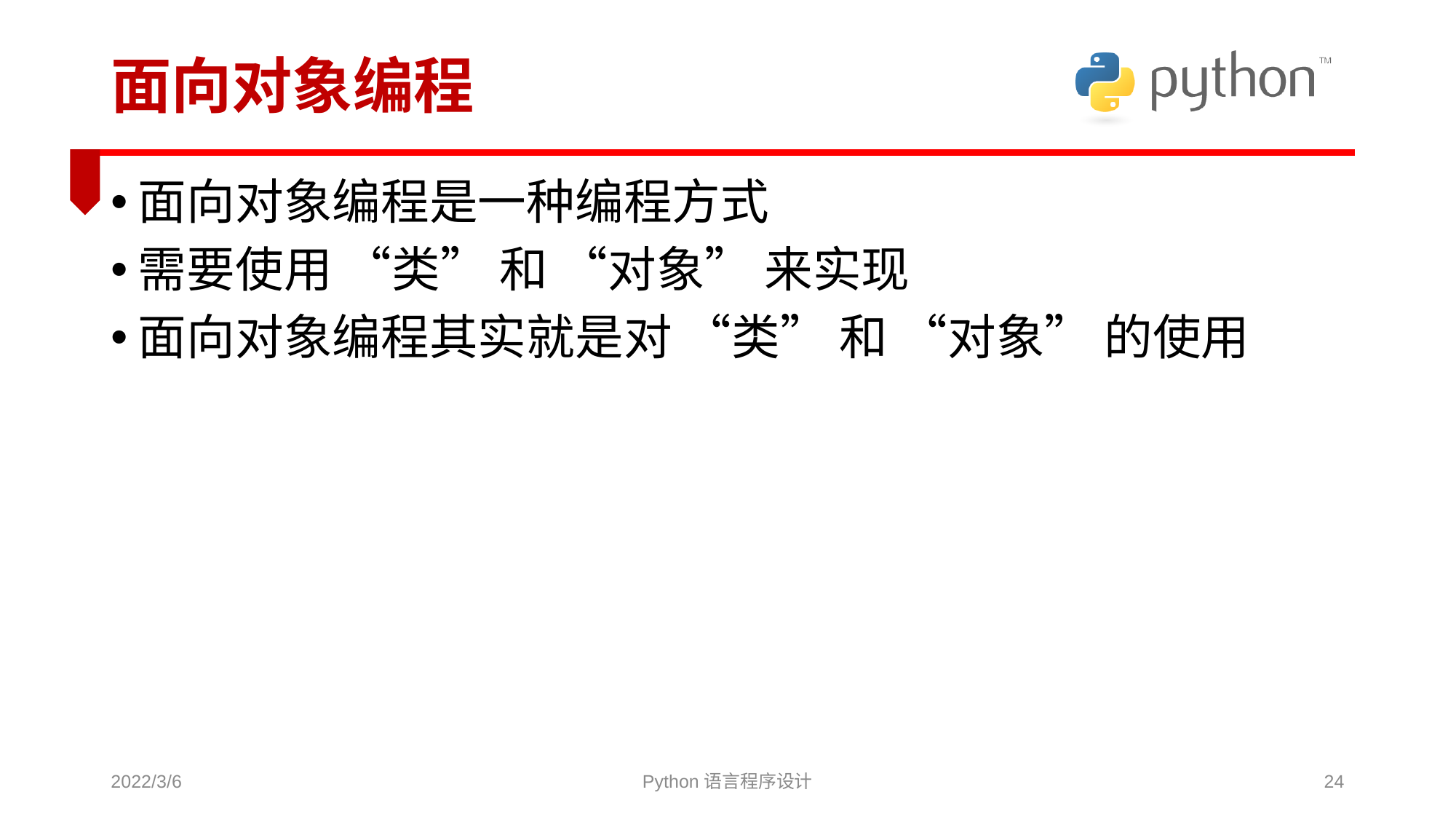

# 面向对象编程
面向对象编程是一种编程方式
需要使用 “类” 和 “对象” 来实现
面向对象编程其实就是对 “类” 和 “对象” 的使用
2022/3/6
Python语言程序设计
24